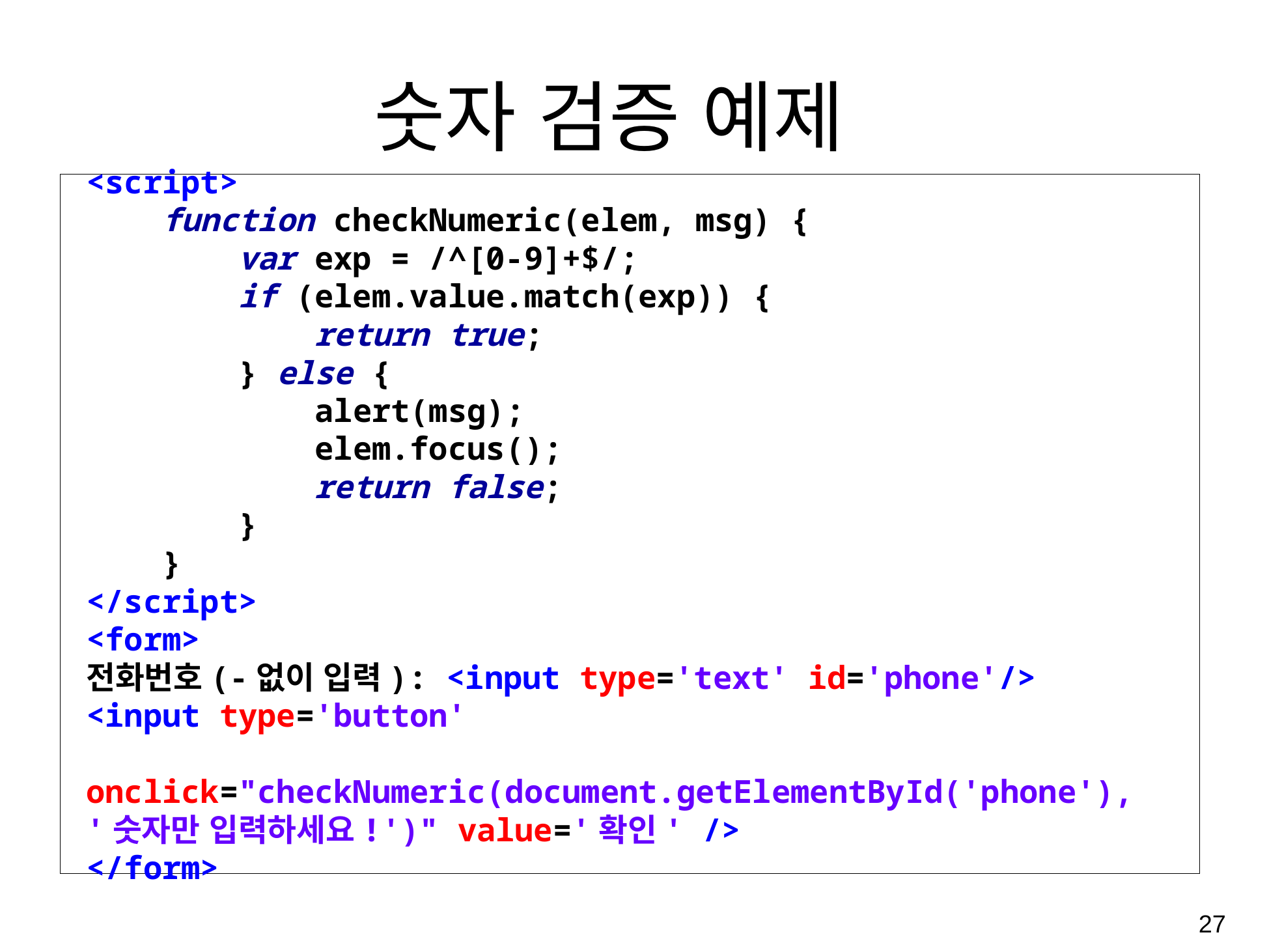

# 숫자 검증 예제
<script>
    function checkNumeric(elem, msg) {
        var exp = /^[0-9]+$/;
        if (elem.value.match(exp)) {
            return true;
        } else {
            alert(msg);
            elem.focus();
            return false;
        }
    }
</script>
<form>
전화번호(-없이 입력): <input type='text' id='phone'/>
<input type='button'
	onclick="checkNumeric(document.getElementById('phone'), '숫자만 입력하세요!')" value='확인' />
</form>
27